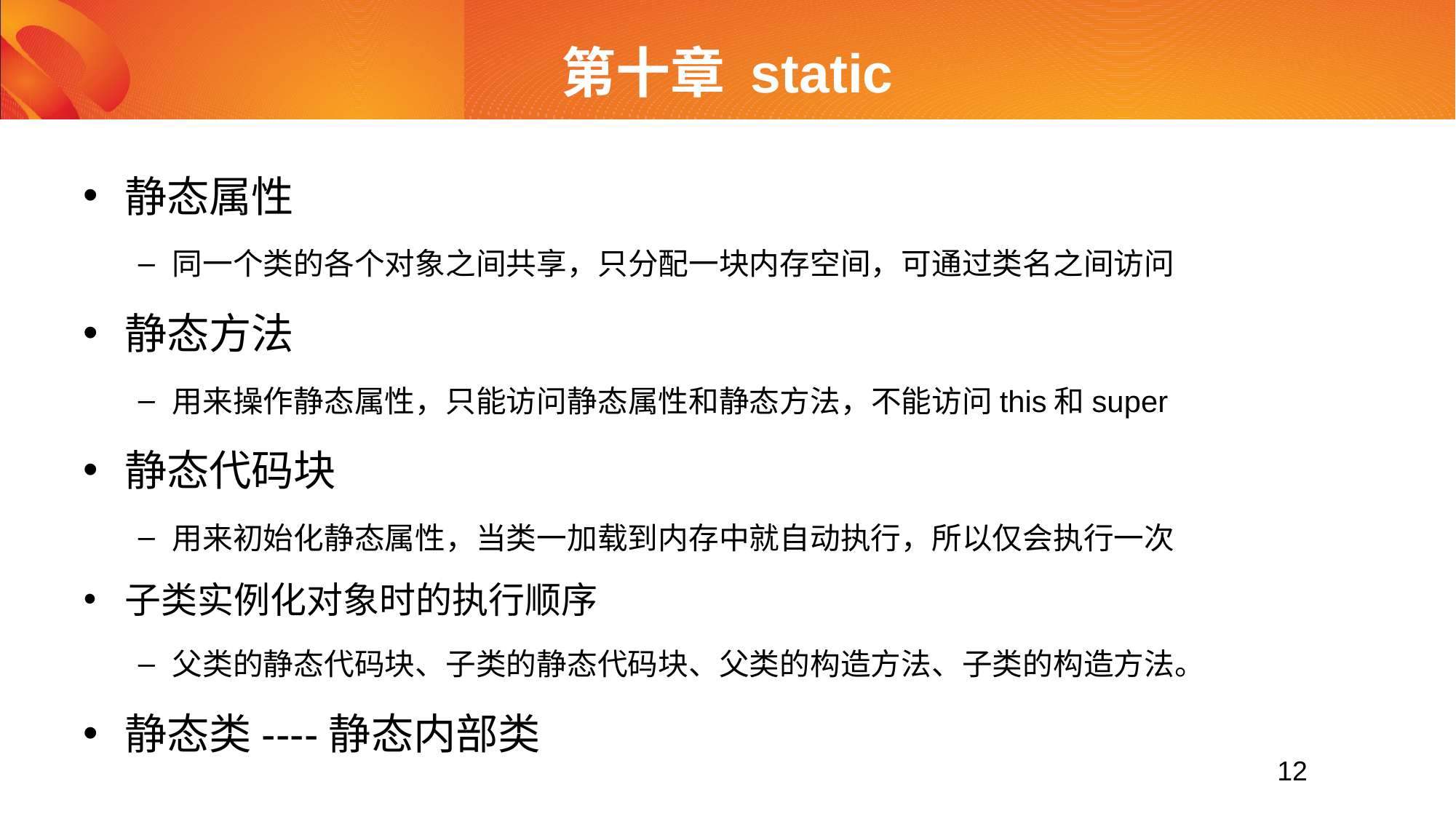

# 第十章 static
静态属性
同一个类的各个对象之间共享，只分配一块内存空间，可通过类名之间访问
静态方法
用来操作静态属性，只能访问静态属性和静态方法，不能访问this和super
静态代码块
用来初始化静态属性，当类一加载到内存中就自动执行，所以仅会执行一次
子类实例化对象时的执行顺序
父类的静态代码块、子类的静态代码块、父类的构造方法、子类的构造方法。
静态类----静态内部类